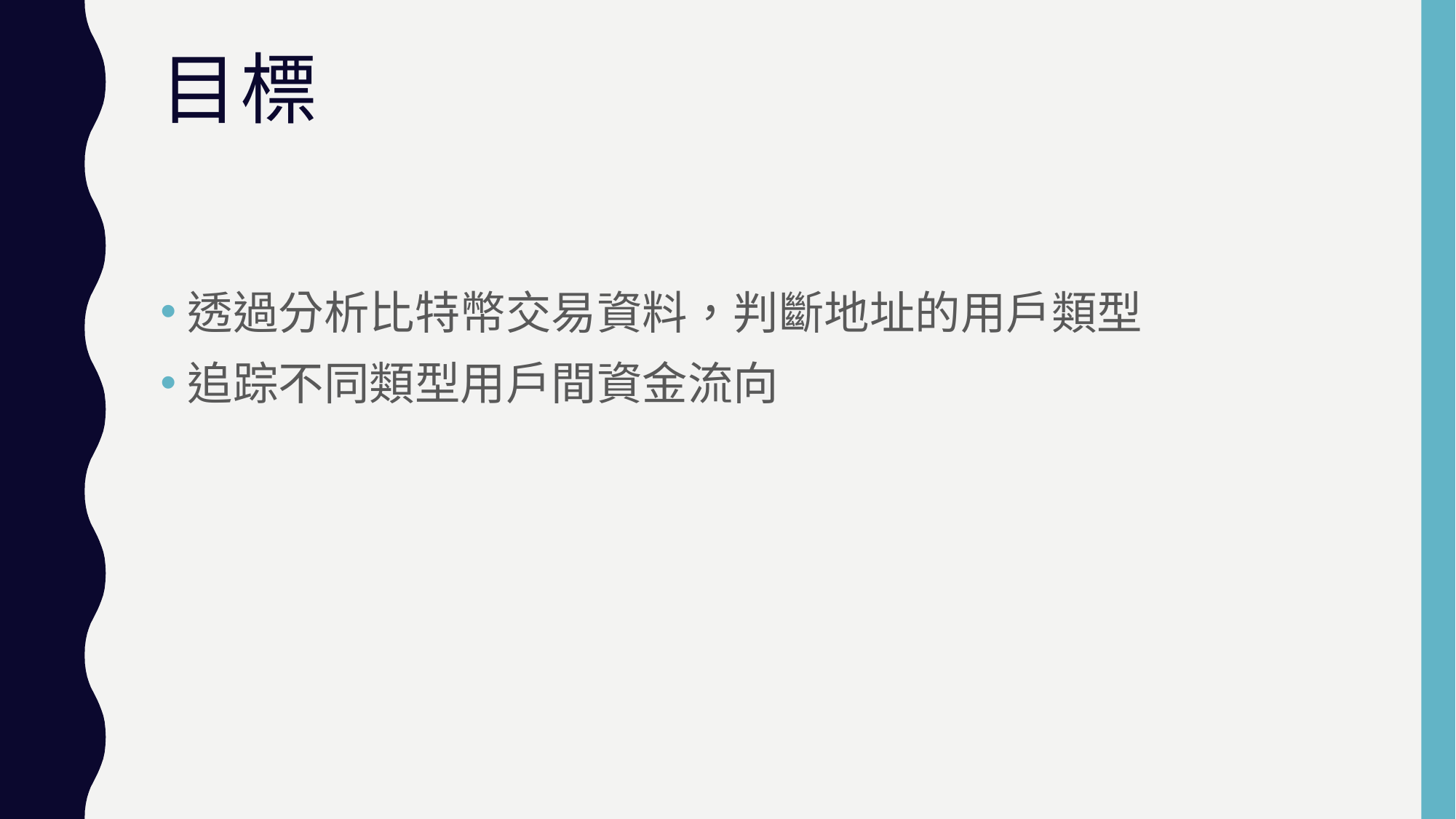

# 目標
透過分析比特幣交易資料，判斷地址的用戶類型
追踪不同類型用戶間資金流向